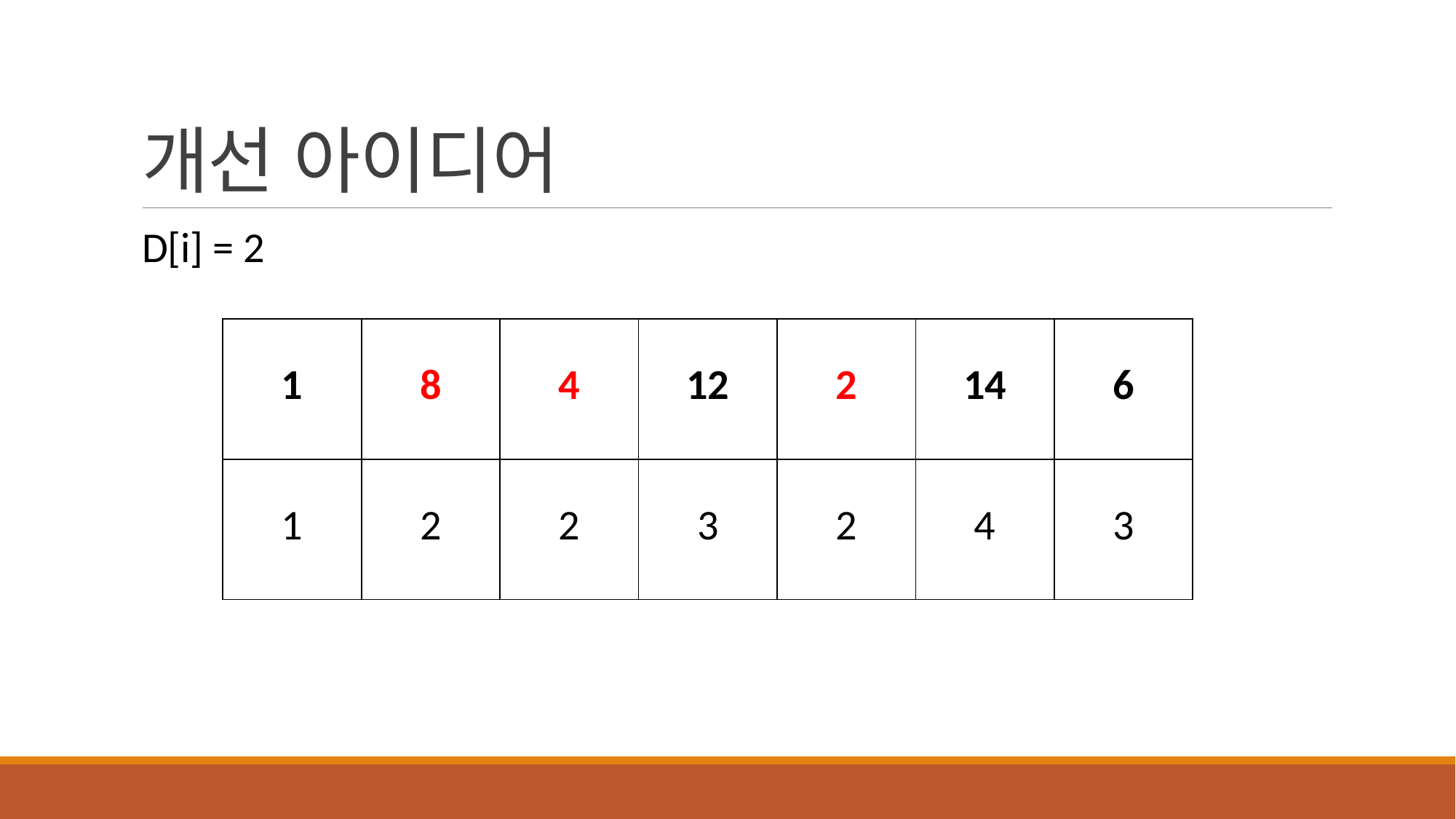

# 개선 아이디어
D[i] = 2
| 1 | 8 | 4 | 12 | 2 | 14 | 6 |
| --- | --- | --- | --- | --- | --- | --- |
| 1 | 2 | 2 | 3 | 2 | 4 | 3 |